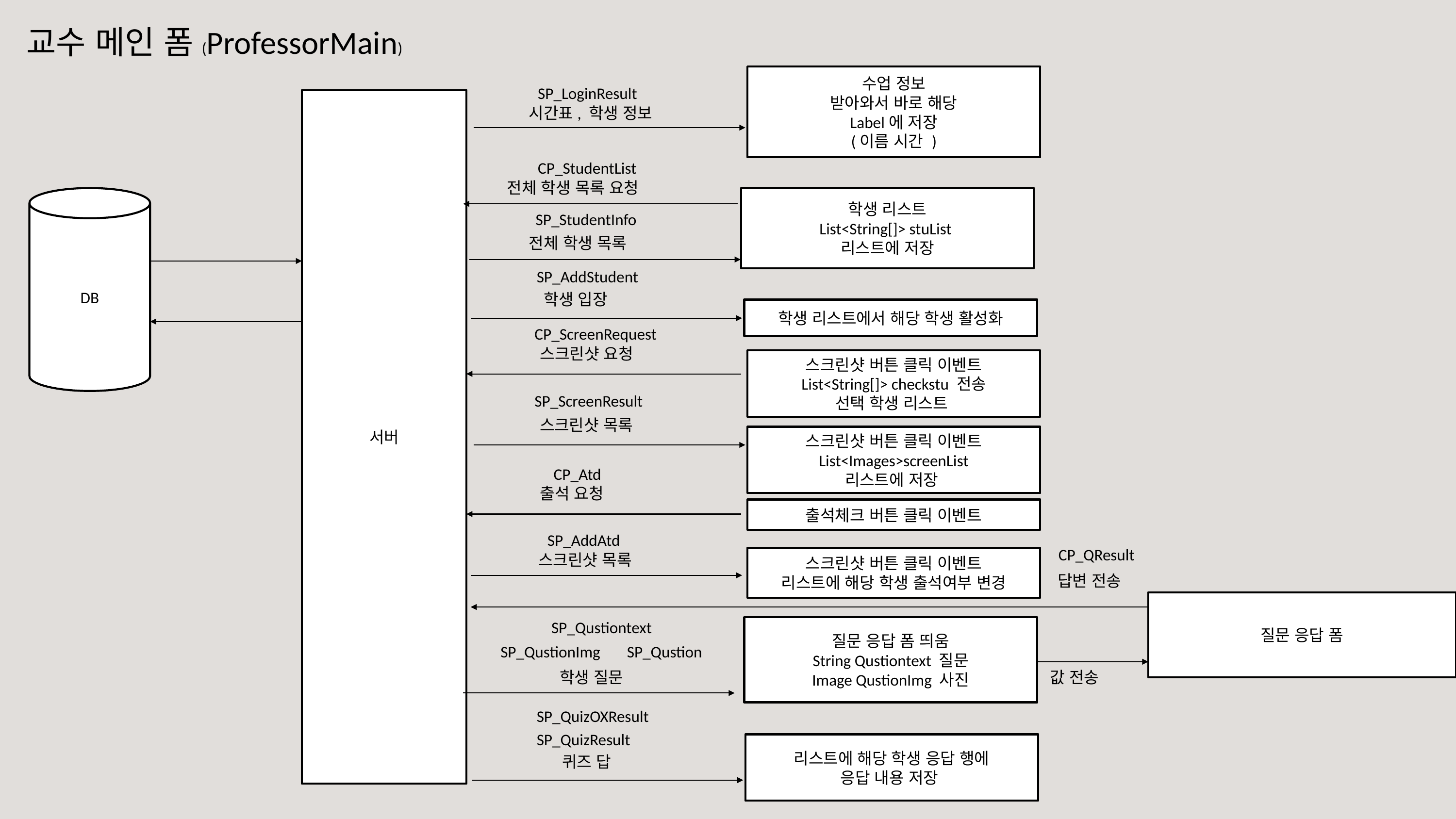

교수 메인 폼(ProfessorMain)
수업 정보
받아와서 바로 해당
Label에 저장
(이름 시간 )
SP_LoginResult
서버
시간표, 학생 정보
CP_StudentList
전체 학생 목록 요청
DB
학생 리스트
List<String[]> stuList
리스트에 저장
SP_StudentInfo
전체 학생 목록
SP_AddStudent
학생 입장
학생 리스트에서 해당 학생 활성화
CP_ScreenRequest
스크린샷 요청
스크린샷 버튼 클릭 이벤트
List<String[]> checkstu 전송
선택 학생 리스트
SP_ScreenResult
스크린샷 목록
스크린샷 버튼 클릭 이벤트
List<Images>screenList
리스트에 저장
CP_Atd
출석 요청
출석체크 버튼 클릭 이벤트
SP_AddAtd
CP_QResult
스크린샷 목록
스크린샷 버튼 클릭 이벤트
리스트에 해당 학생 출석여부 변경
답변 전송
질문 응답 폼
SP_Qustiontext
질문 응답 폼 띄움
String Qustiontext 질문
Image QustionImg 사진
SP_QustionImg
SP_Qustion
학생 질문
값 전송
SP_QuizOXResult
SP_QuizResult
리스트에 해당 학생 응답 행에
응답 내용 저장
퀴즈 답